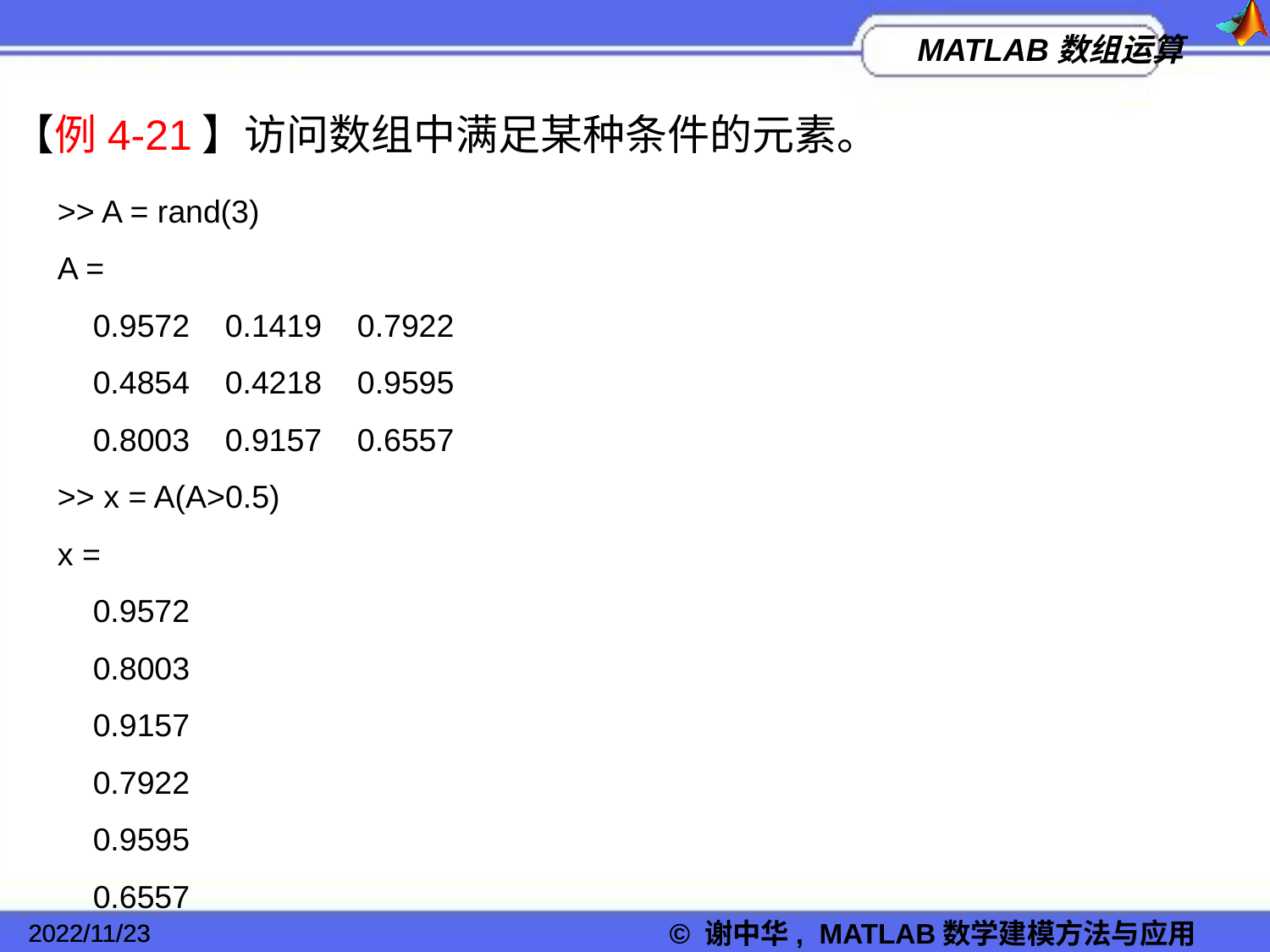

【例4-21】访问数组中满足某种条件的元素。
>> A = rand(3)
A =
    0.9572    0.1419    0.7922
    0.4854    0.4218    0.9595
    0.8003    0.9157    0.6557
>> x = A(A>0.5)
x =
    0.9572
    0.8003
    0.9157
    0.7922
    0.9595
    0.6557
2022/11/23
© 谢中华,  MATLAB数学建模方法与应用